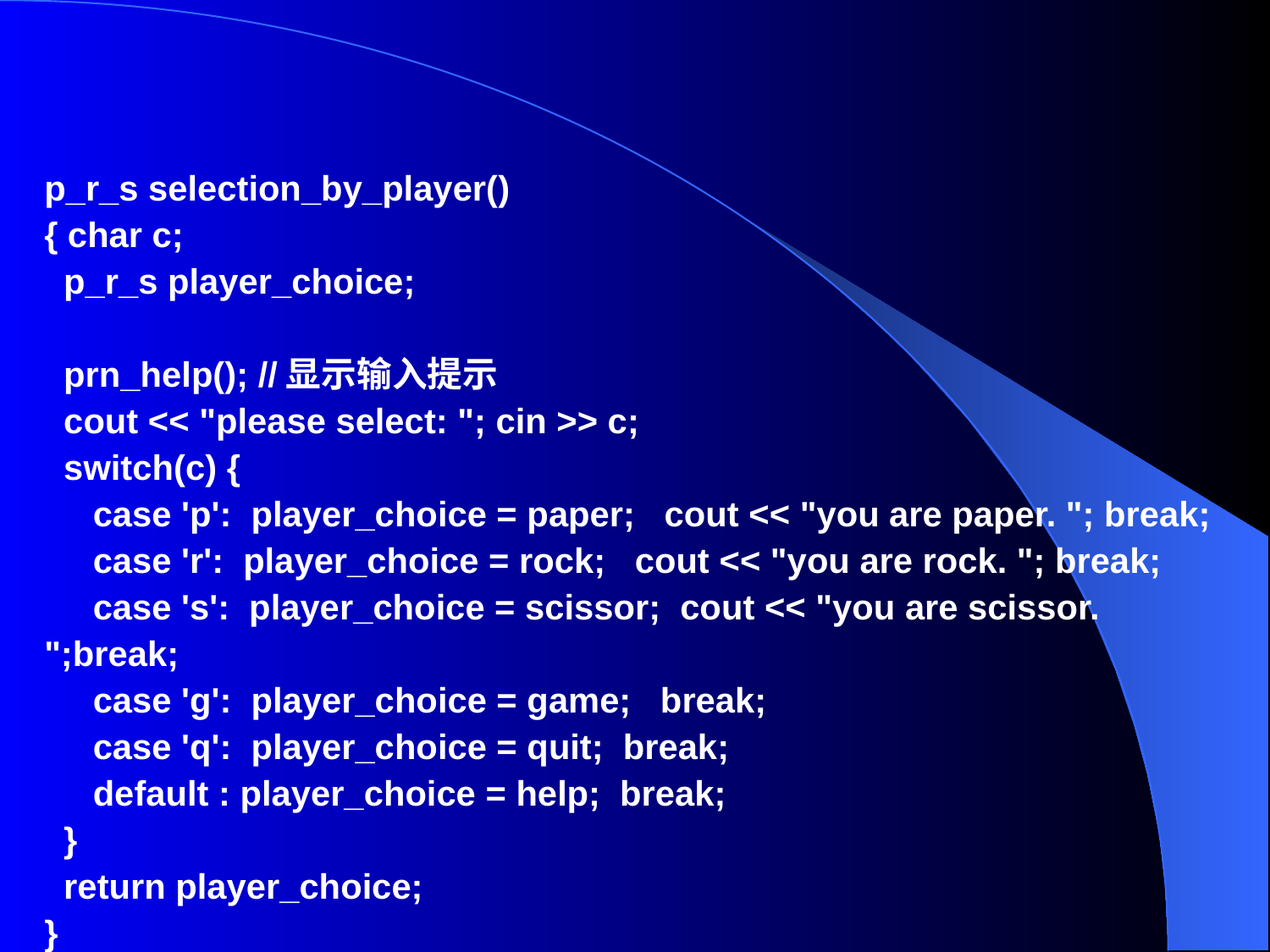

p_r_s selection_by_player()
{ char c;
  p_r_s player_choice;

  prn_help(); //显示输入提示
  cout << "please select: "; cin >> c;
  switch(c) {
     case 'p':  player_choice = paper;   cout << "you are paper. "; break;
     case 'r':  player_choice = rock;   cout << "you are rock. "; break;
     case 's':  player_choice = scissor;  cout << "you are scissor. ";break;
     case 'g':  player_choice = game;   break;
     case 'q':  player_choice = quit;  break;
     default : player_choice = help;  break;
  }
  return player_choice;
}